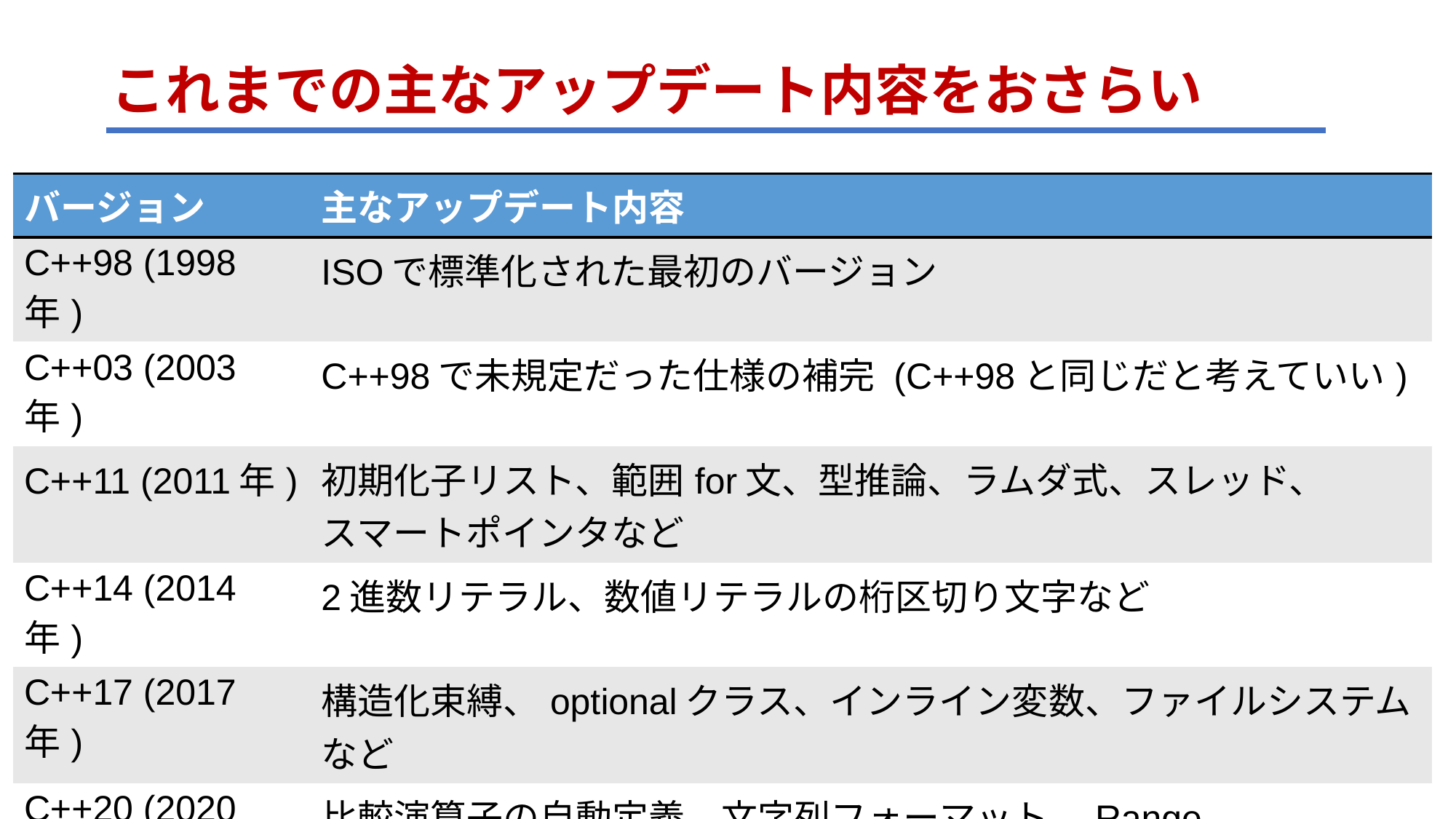

# これまでの主なアップデート内容をおさらい
| バージョン | 主なアップデート内容 |
| --- | --- |
| C++98 (1998年) | ISOで標準化された最初のバージョン |
| C++03 (2003年) | C++98で未規定だった仕様の補完 (C++98と同じだと考えていい) |
| C++11 (2011年) | 初期化子リスト、範囲for文、型推論、ラムダ式、スレッド、 スマートポインタなど |
| C++14 (2014年) | 2進数リテラル、数値リテラルの桁区切り文字など |
| C++17 (2017年) | 構造化束縛、optionalクラス、インライン変数、ファイルシステムなど |
| C++20 (2020年) | 比較演算子の自動定義、文字列フォーマット、Range、 テンプレートパラメータの制約、数学定数など |